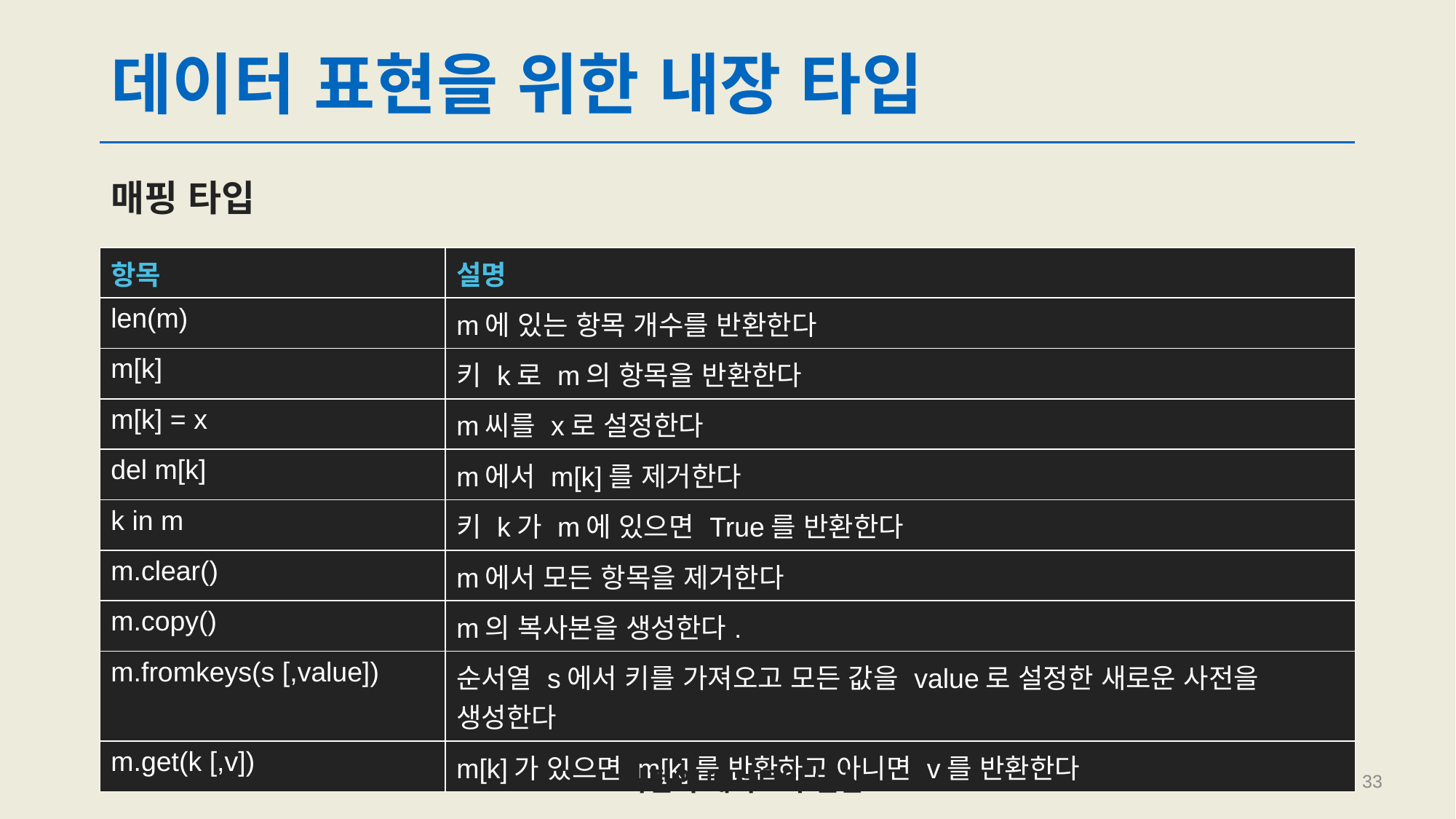

# 데이터 표현을 위한 내장 타입
매핑 타입
| 항목 | 설명 |
| --- | --- |
| len(m) | m에 있는 항목 개수를 반환한다 |
| m[k] | 키 k로 m의 항목을 반환한다 |
| m[k] = x | m씨를 x로 설정한다 |
| del m[k] | m에서 m[k]를 제거한다 |
| k in m | 키 k가 m에 있으면 True를 반환한다 |
| m.clear() | m에서 모든 항목을 제거한다 |
| m.copy() | m의 복사본을 생성한다. |
| m.fromkeys(s [,value]) | 순서열 s에서 키를 가져오고 모든 값을 value로 설정한 새로운 사전을 생성한다 |
| m.get(k [,v]) | m[k]가 있으면 m[k]를 반환하고 아니면 v를 반환한다 |
사전의 메서드와 연산
33